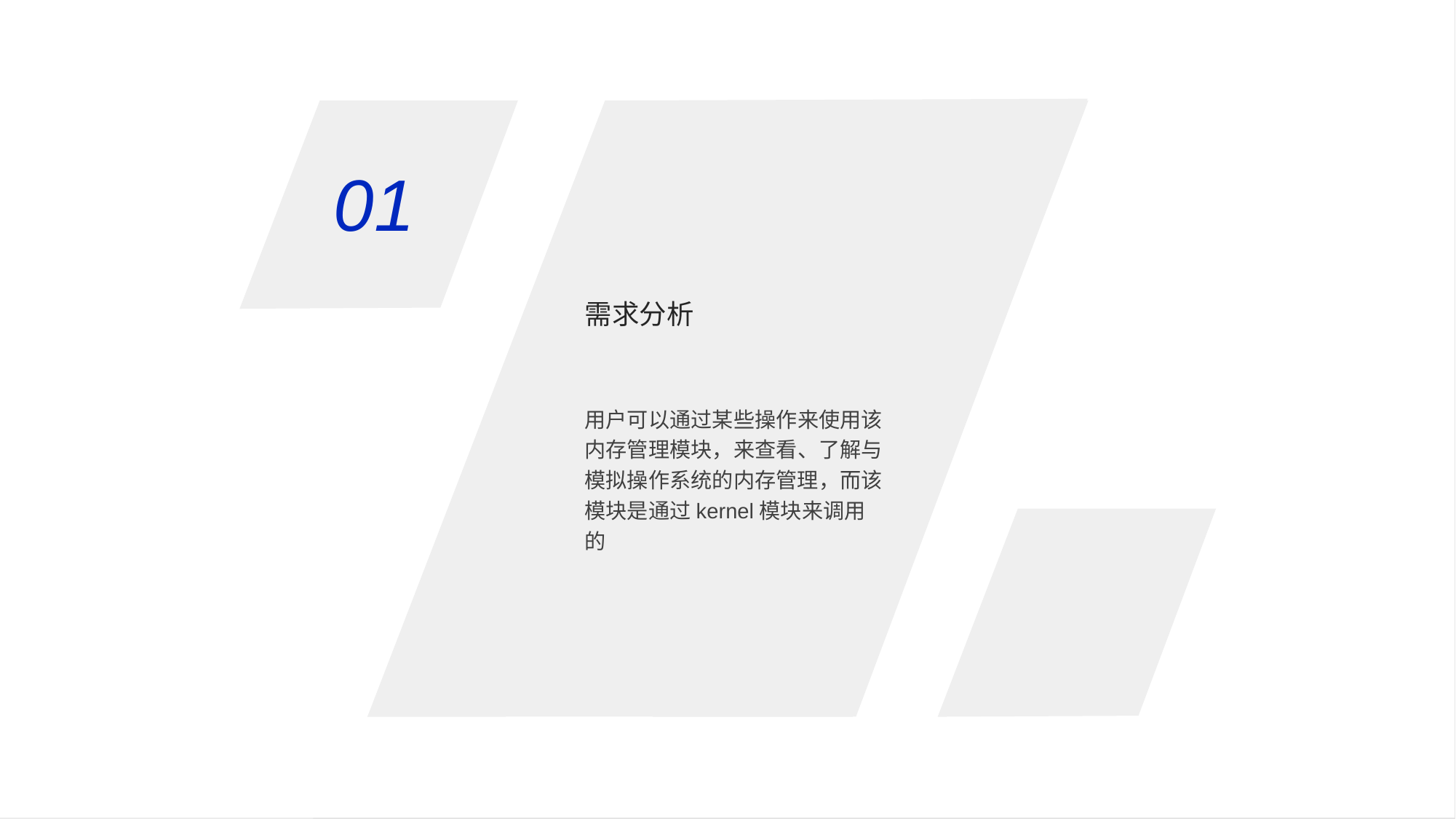

01

需求分析
用户可以通过某些操作来使用该内存管理模块，来查看、了解与模拟操作系统的内存管理，而该模块是通过kernel模块来调用的